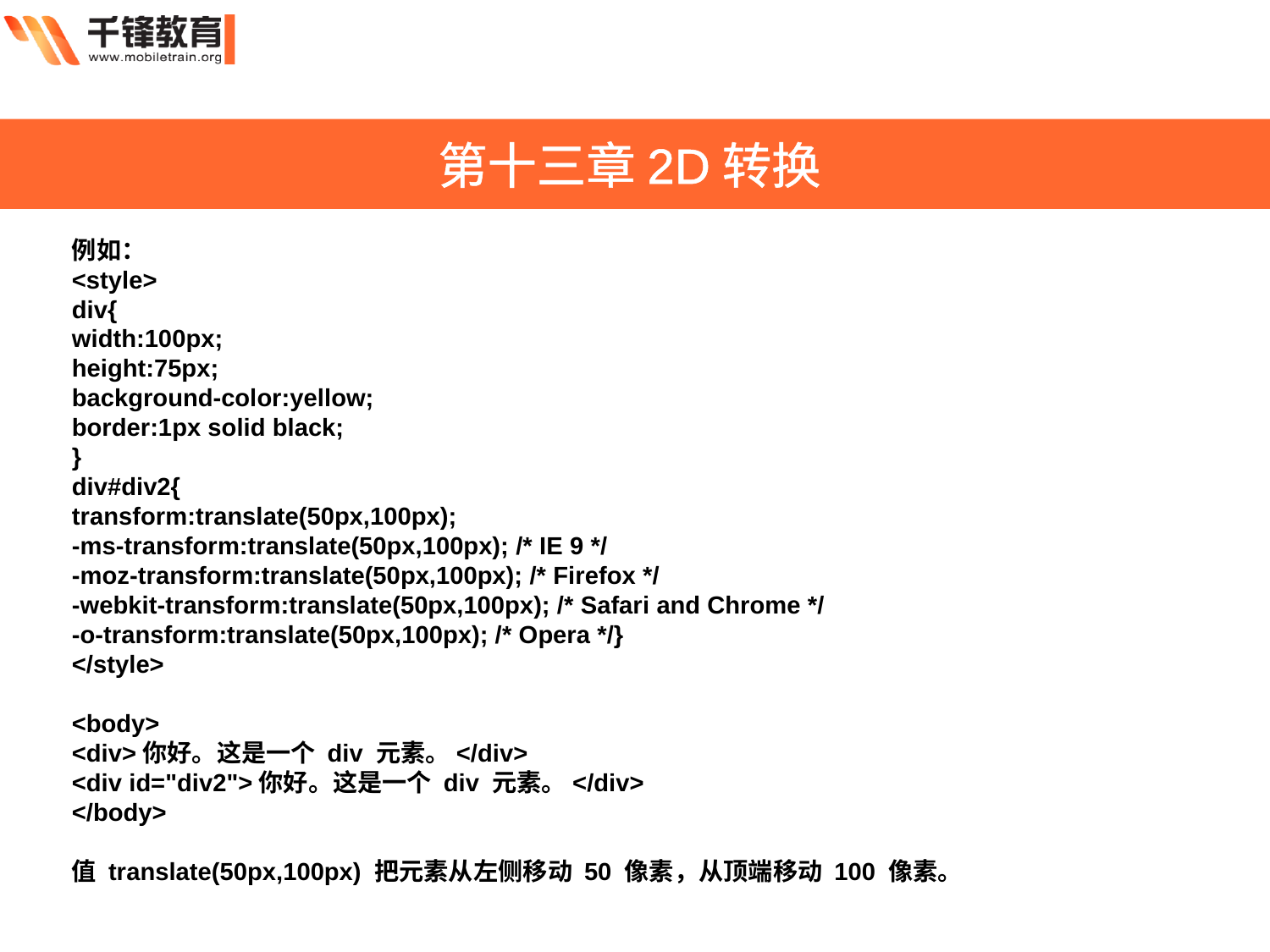

第十三章2D转换
例如：
<style>
div{
width:100px;
height:75px;
background-color:yellow;
border:1px solid black;
}
div#div2{
transform:translate(50px,100px);
-ms-transform:translate(50px,100px); /* IE 9 */
-moz-transform:translate(50px,100px); /* Firefox */
-webkit-transform:translate(50px,100px); /* Safari and Chrome */
-o-transform:translate(50px,100px); /* Opera */}
</style>

<body>
<div>你好。这是一个 div 元素。</div>
<div id="div2">你好。这是一个 div 元素。</div>
</body>

值 translate(50px,100px) 把元素从左侧移动 50 像素，从顶端移动 100 像素。